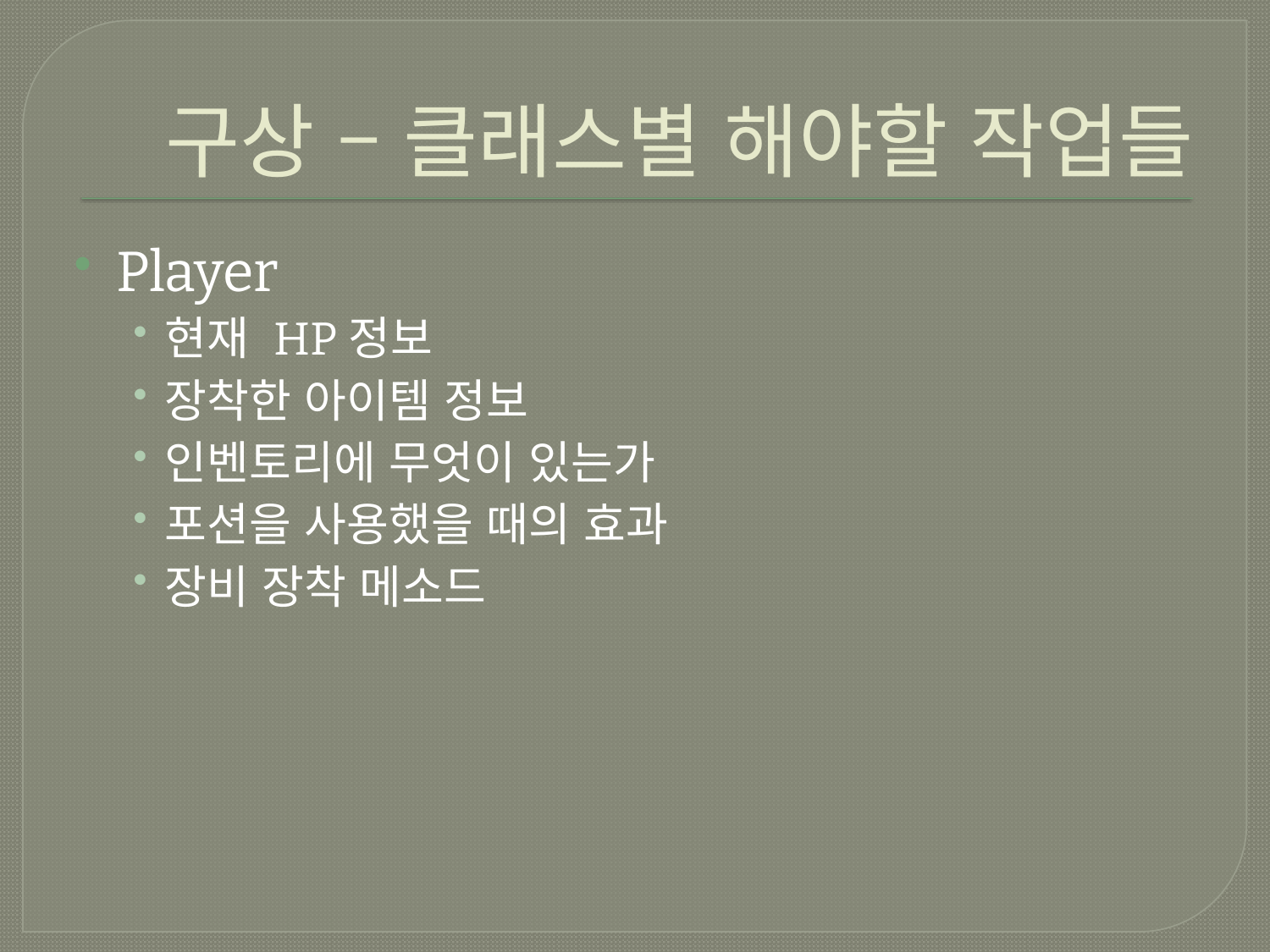

# 구상 – 클래스별 해야할 작업들
Player
현재 HP정보
장착한 아이템 정보
인벤토리에 무엇이 있는가
포션을 사용했을 때의 효과
장비 장착 메소드